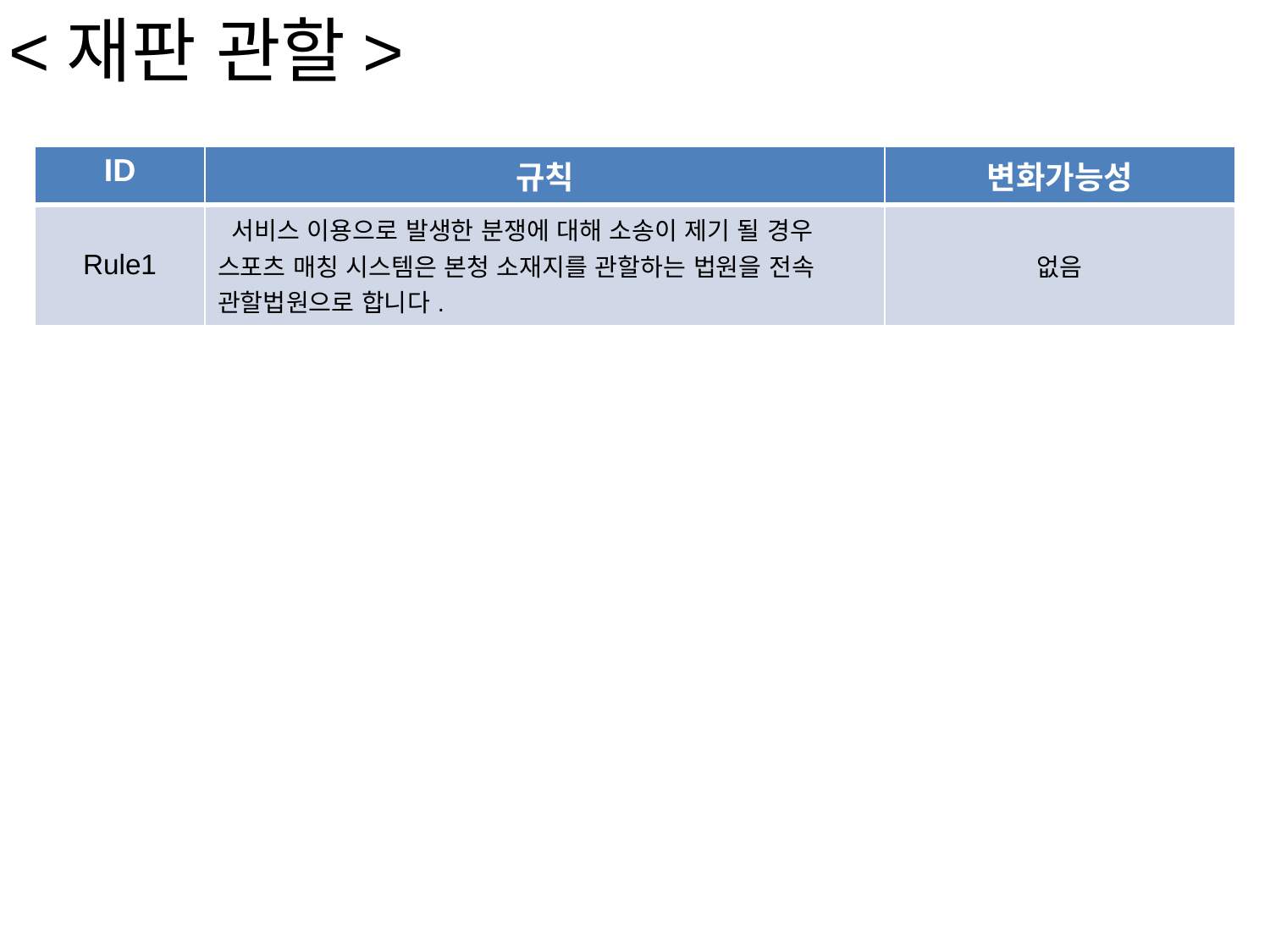

<재판 관할>
| ID | 규칙 | 변화가능성 |
| --- | --- | --- |
| Rule1 | 서비스 이용으로 발생한 분쟁에 대해 소송이 제기 될 경우 스포츠 매칭 시스템은 본청 소재지를 관할하는 법원을 전속 관할법원으로 합니다. | 없음 |